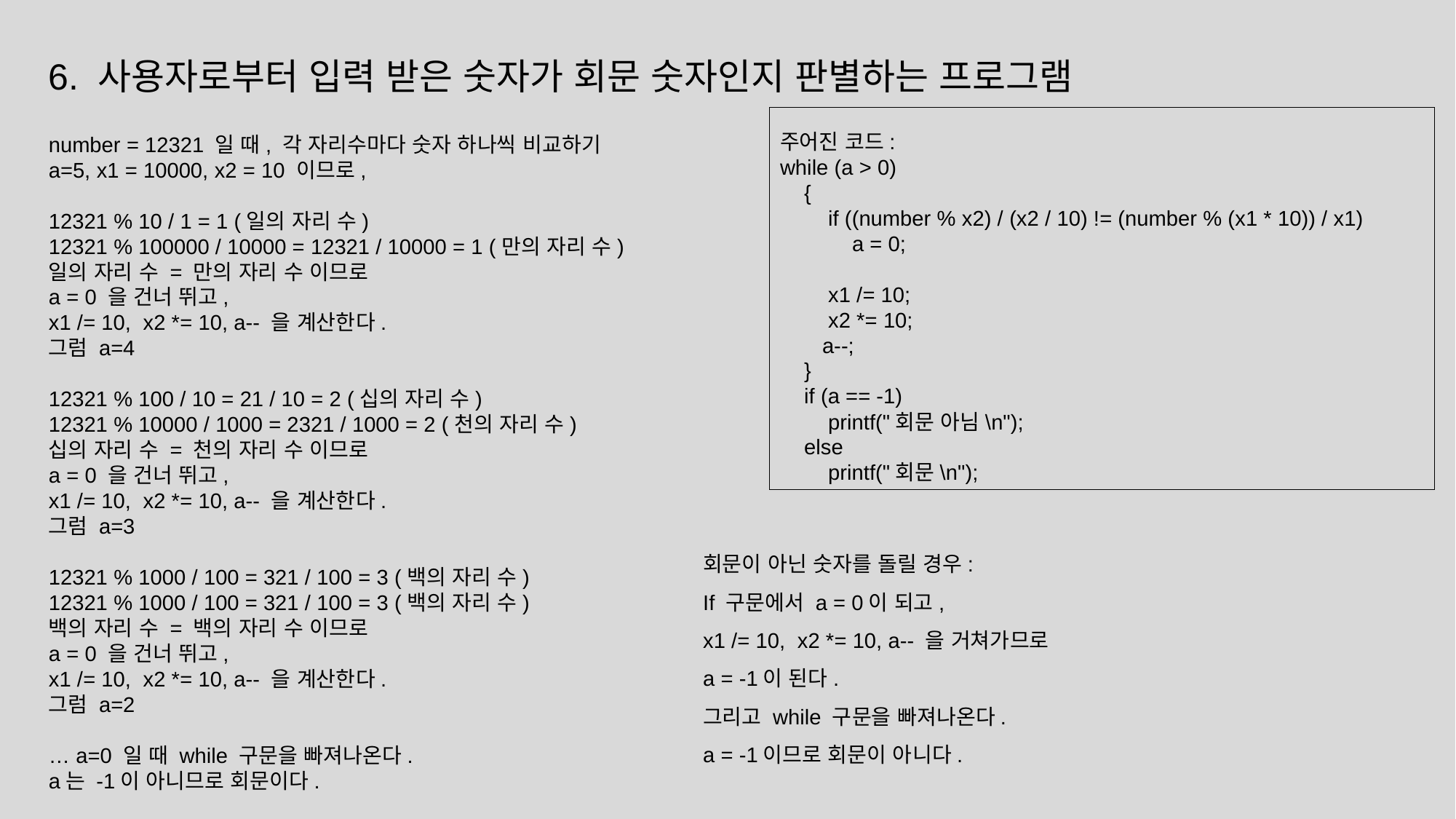

6. 사용자로부터 입력 받은 숫자가 회문 숫자인지 판별하는 프로그램
주어진 코드:
while (a > 0)
    {
        if ((number % x2) / (x2 / 10) != (number % (x1 * 10)) / x1)
            a = 0;

        x1 /= 10;
        x2 *= 10;
       a--;
    }
    if (a == -1)
        printf("회문 아님\n");
    else
        printf("회문\n");
number = 12321 일 때, 각 자리수마다 숫자 하나씩 비교하기
a=5, x1 = 10000, x2 = 10 이므로,

12321 % 10 / 1 = 1 (일의 자리 수)
12321 % 100000 / 10000 = 12321 / 10000 = 1 (만의 자리 수)
일의 자리 수 = 만의 자리 수 이므로
a = 0 을 건너 뛰고,
x1 /= 10,  x2 *= 10, a-- 을 계산한다.
그럼 a=4

12321 % 100 / 10 = 21 / 10 = 2 (십의 자리 수)
12321 % 10000 / 1000 = 2321 / 1000 = 2 (천의 자리 수)
십의 자리 수 = 천의 자리 수 이므로
a = 0 을 건너 뛰고,
x1 /= 10,  x2 *= 10, a-- 을 계산한다.
그럼 a=3

12321 % 1000 / 100 = 321 / 100 = 3 (백의 자리 수)
12321 % 1000 / 100 = 321 / 100 = 3 (백의 자리 수)
백의 자리 수 = 백의 자리 수 이므로
a = 0 을 건너 뛰고,
x1 /= 10,  x2 *= 10, a-- 을 계산한다.
그럼 a=2

… a=0 일 때 while 구문을 빠져나온다.
a는 -1이 아니므로 회문이다.
회문이 아닌 숫자를 돌릴 경우:
If 구문에서 a = 0이 되고,
x1 /= 10,  x2 *= 10, a-- 을 거쳐가므로
a = -1이 된다.
그리고 while 구문을 빠져나온다.
a = -1이므로 회문이 아니다.